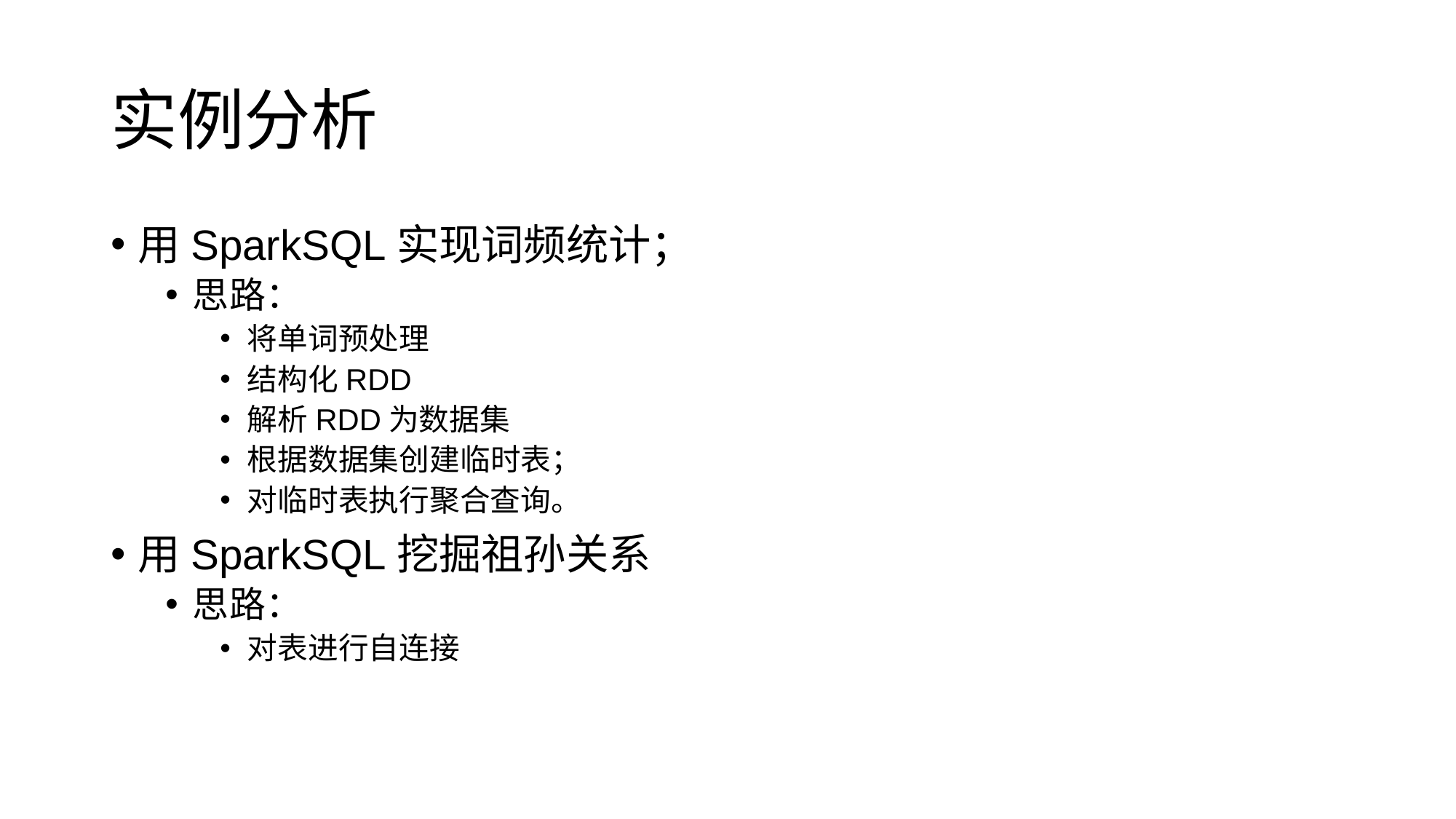

# 实例分析
用SparkSQL实现词频统计；
思路：
将单词预处理
结构化RDD
解析RDD为数据集
根据数据集创建临时表；
对临时表执行聚合查询。
用SparkSQL挖掘祖孙关系
思路：
对表进行自连接